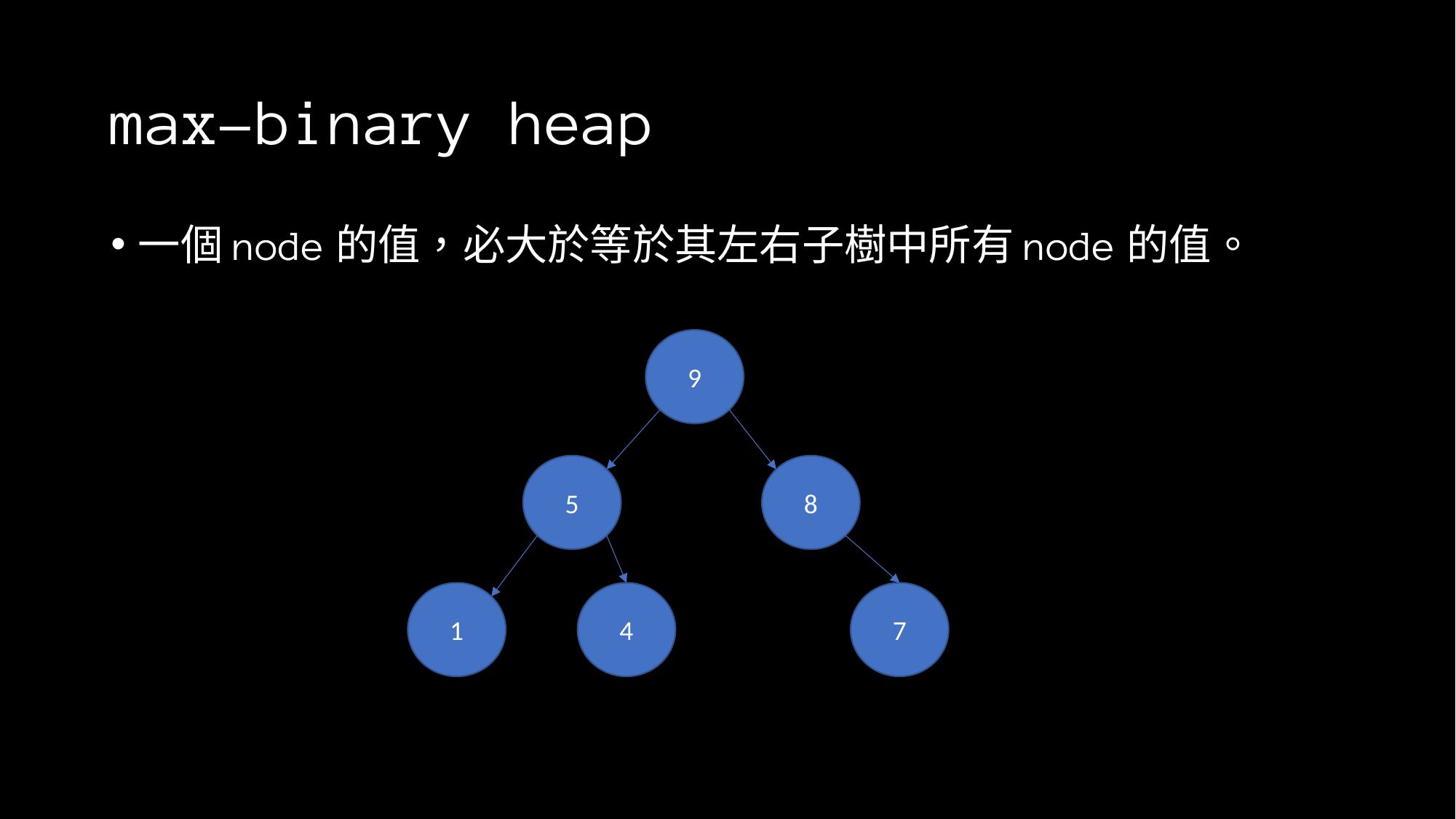

# max-binary heap
一個node的值，必大於等於其左右子樹中所有node的值。
9
5
8
7
4
1